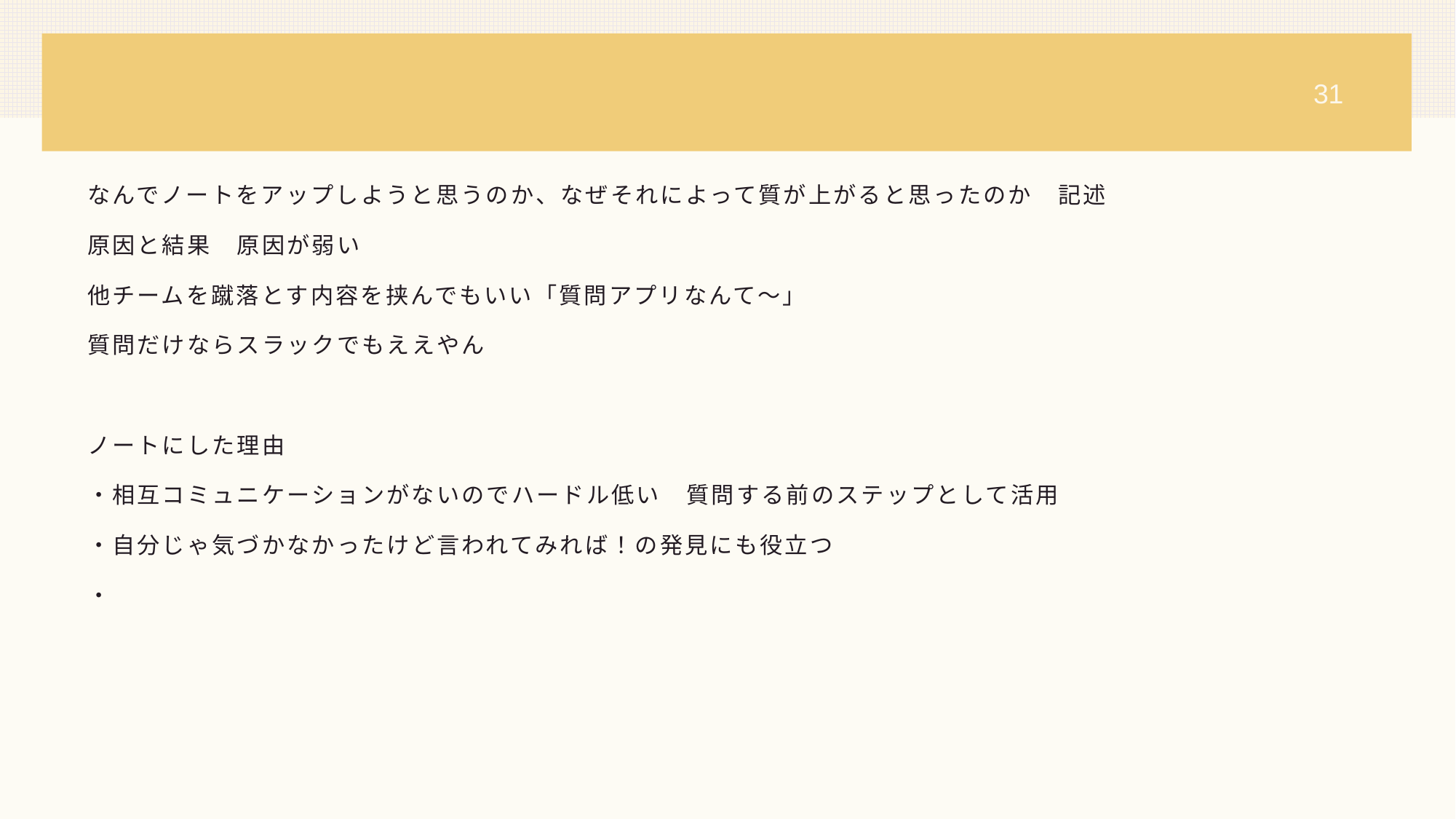

#
31
なんでノートをアップしようと思うのか、なぜそれによって質が上がると思ったのか　記述
原因と結果　原因が弱い
他チームを蹴落とす内容を挟んでもいい「質問アプリなんて～」
質問だけならスラックでもええやん

ノートにした理由
・相互コミュニケーションがないのでハードル低い　質問する前のステップとして活用
・自分じゃ気づかなかったけど言われてみれば！の発見にも役立つ
・